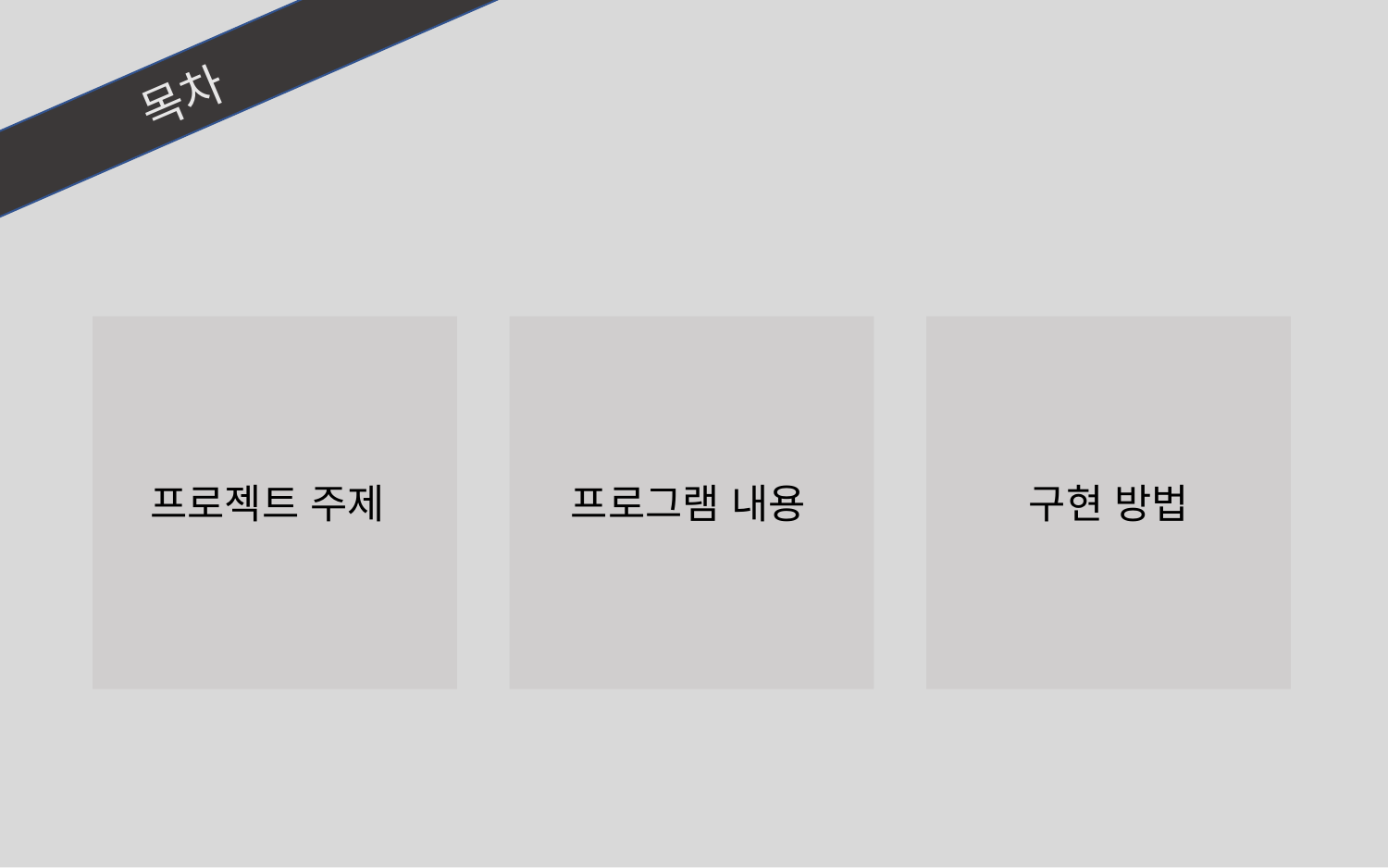

목차

프로젝트 주제
프로그램 내용
구현 방법